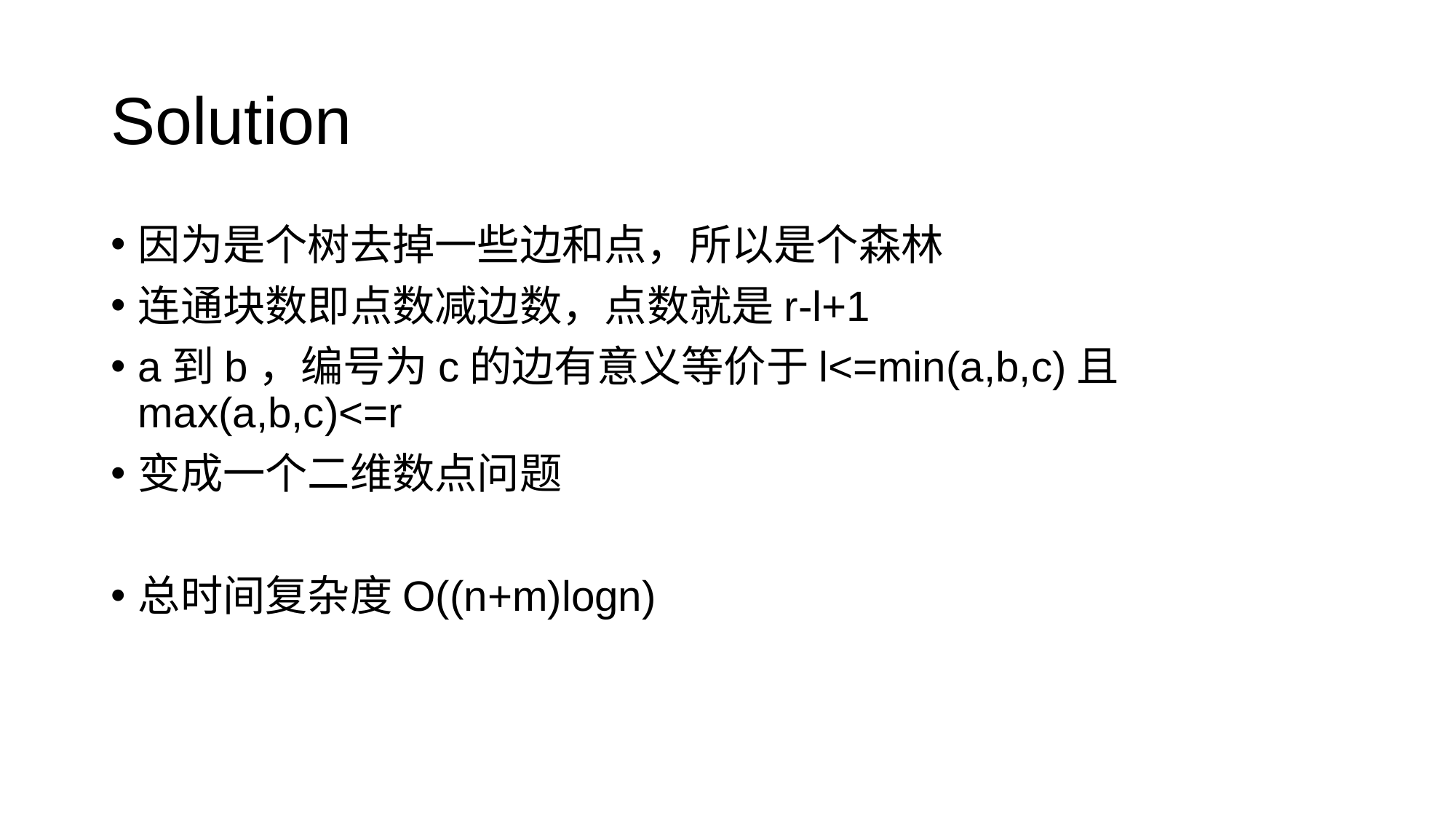

# Solution
因为是个树去掉一些边和点，所以是个森林
连通块数即点数减边数，点数就是r-l+1
a到b，编号为c的边有意义等价于l<=min(a,b,c)且max(a,b,c)<=r
变成一个二维数点问题

总时间复杂度O((n+m)logn)